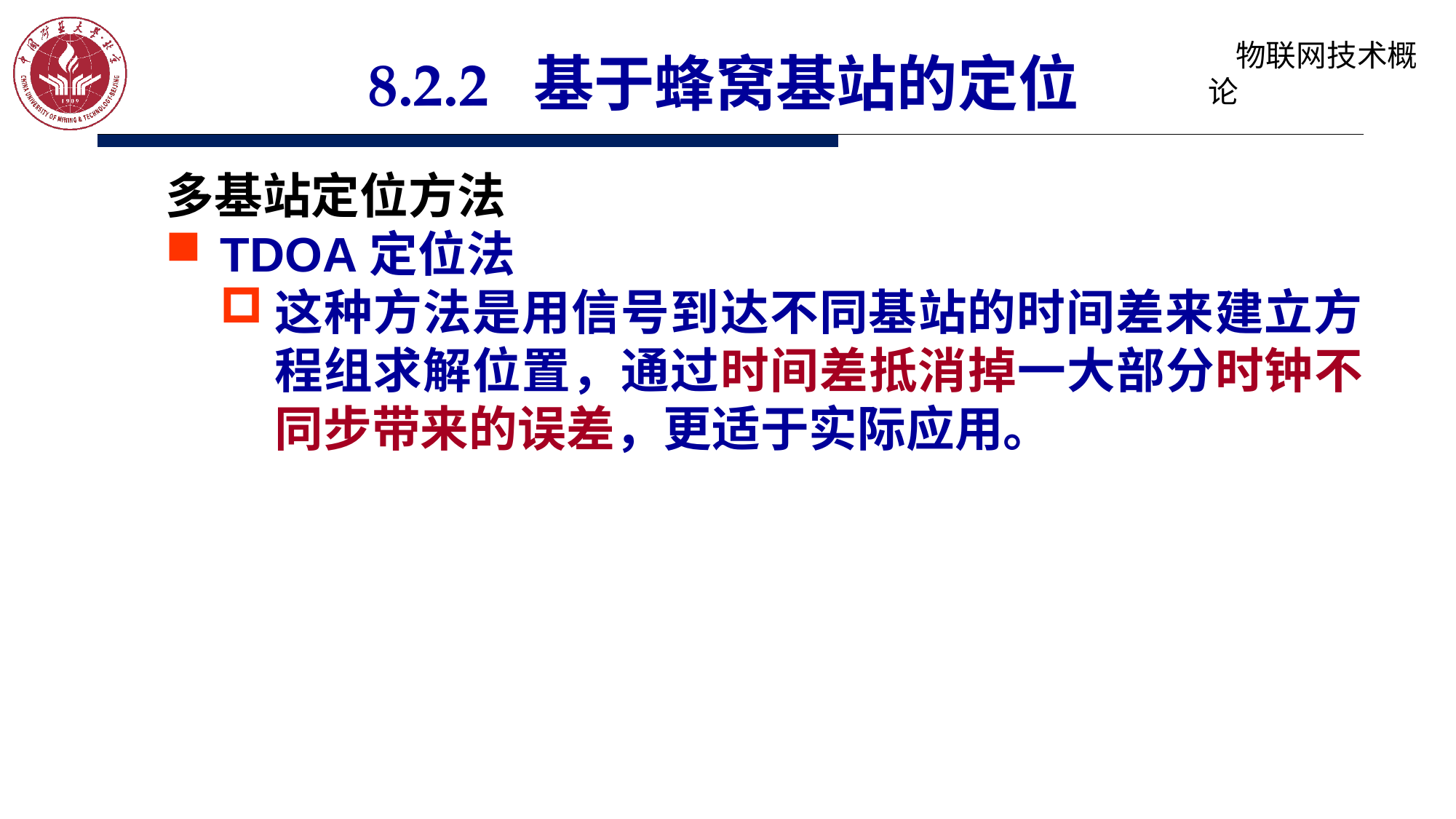

# 8.2.2  基于蜂窝基站的定位
多基站定位方法
TDOA定位法
这种方法是用信号到达不同基站的时间差来建立方程组求解位置，通过时间差抵消掉一大部分时钟不同步带来的误差，更适于实际应用。